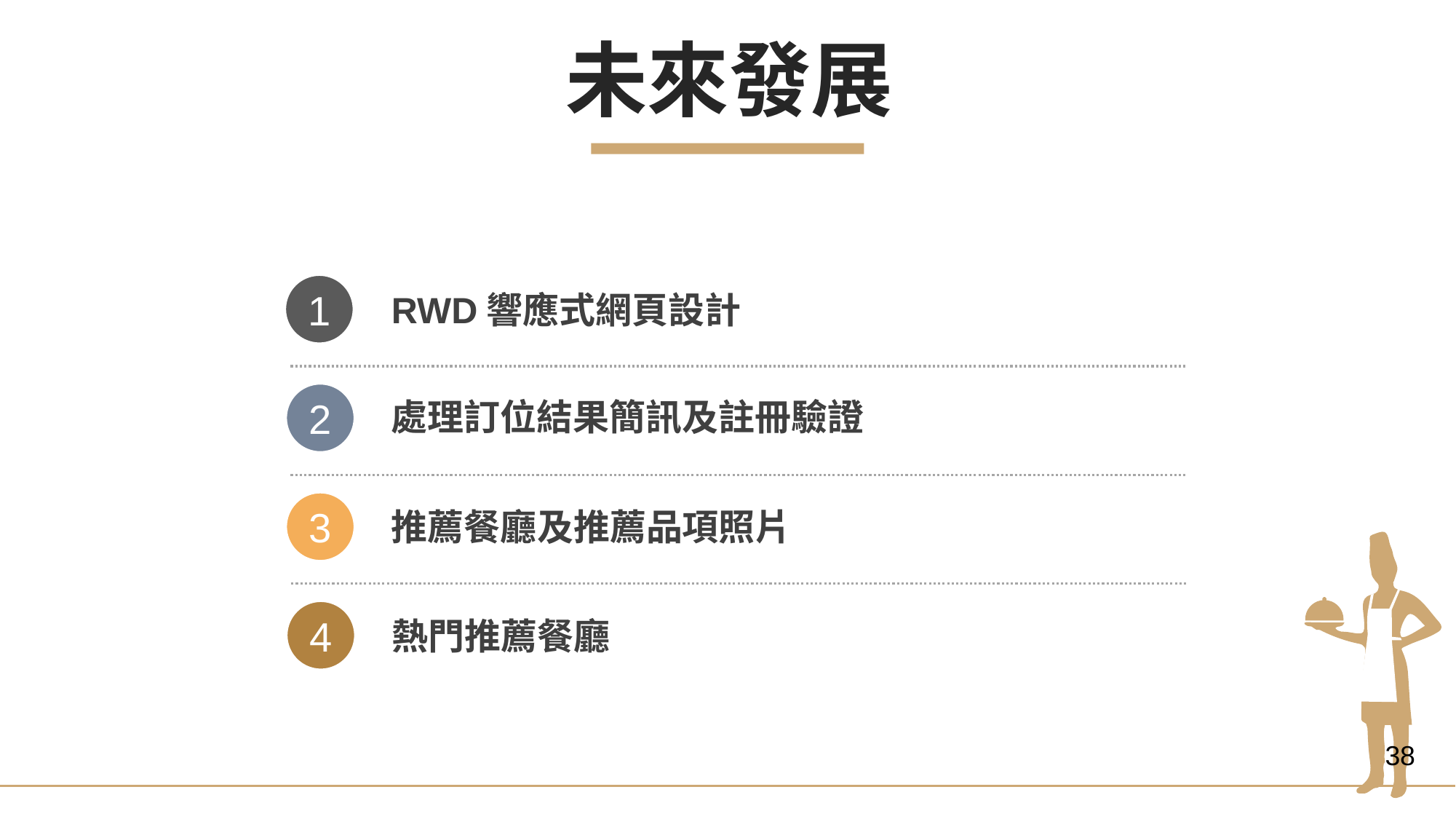

未來發展
1
RWD響應式網頁設計

2
處理訂位結果簡訊及註冊驗證

3
推薦餐廳及推薦品項照片

4
熱門推薦餐廳
38